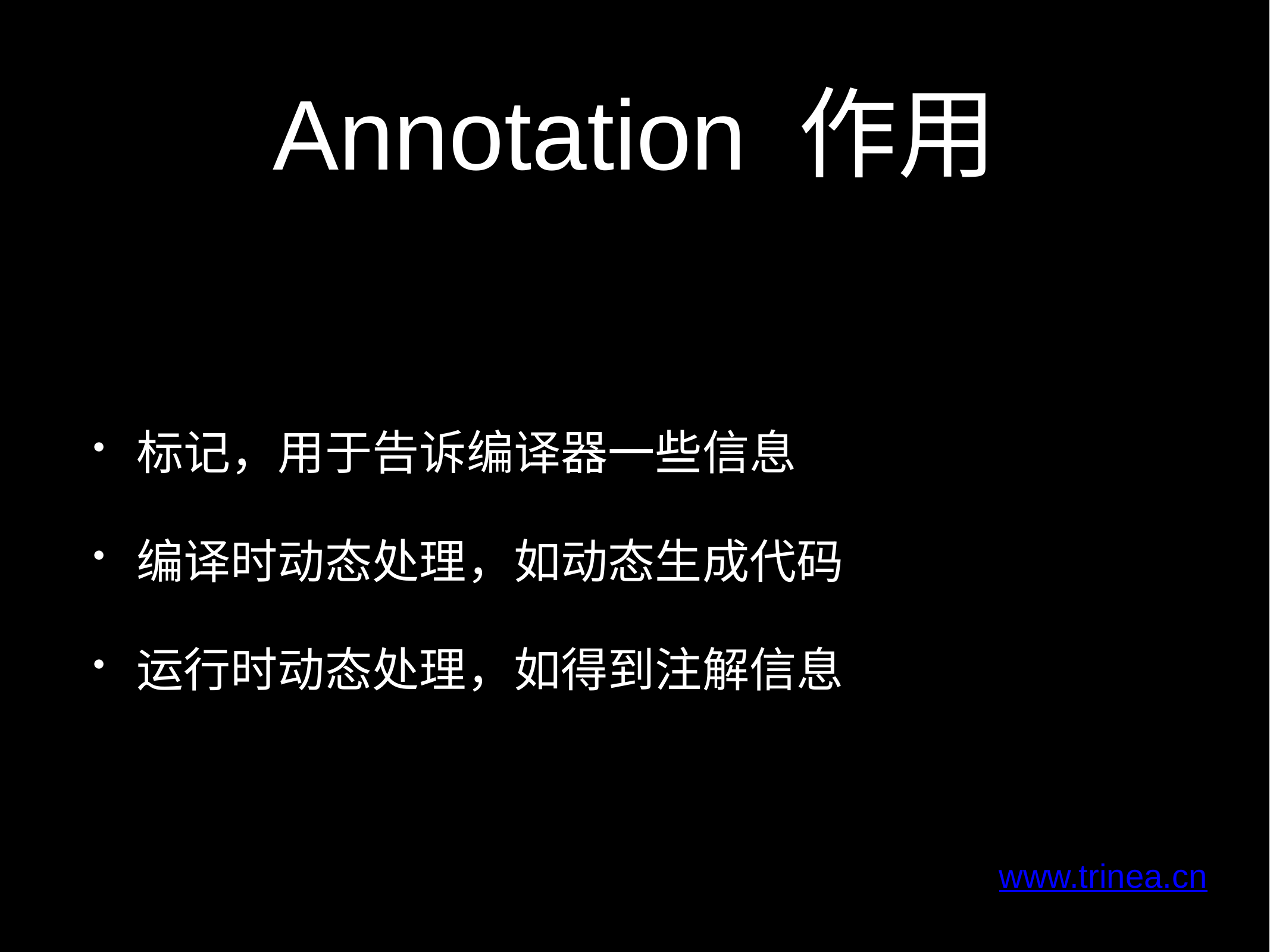

# Annotation 作用
标记，用于告诉编译器一些信息
编译时动态处理，如动态生成代码
运行时动态处理，如得到注解信息